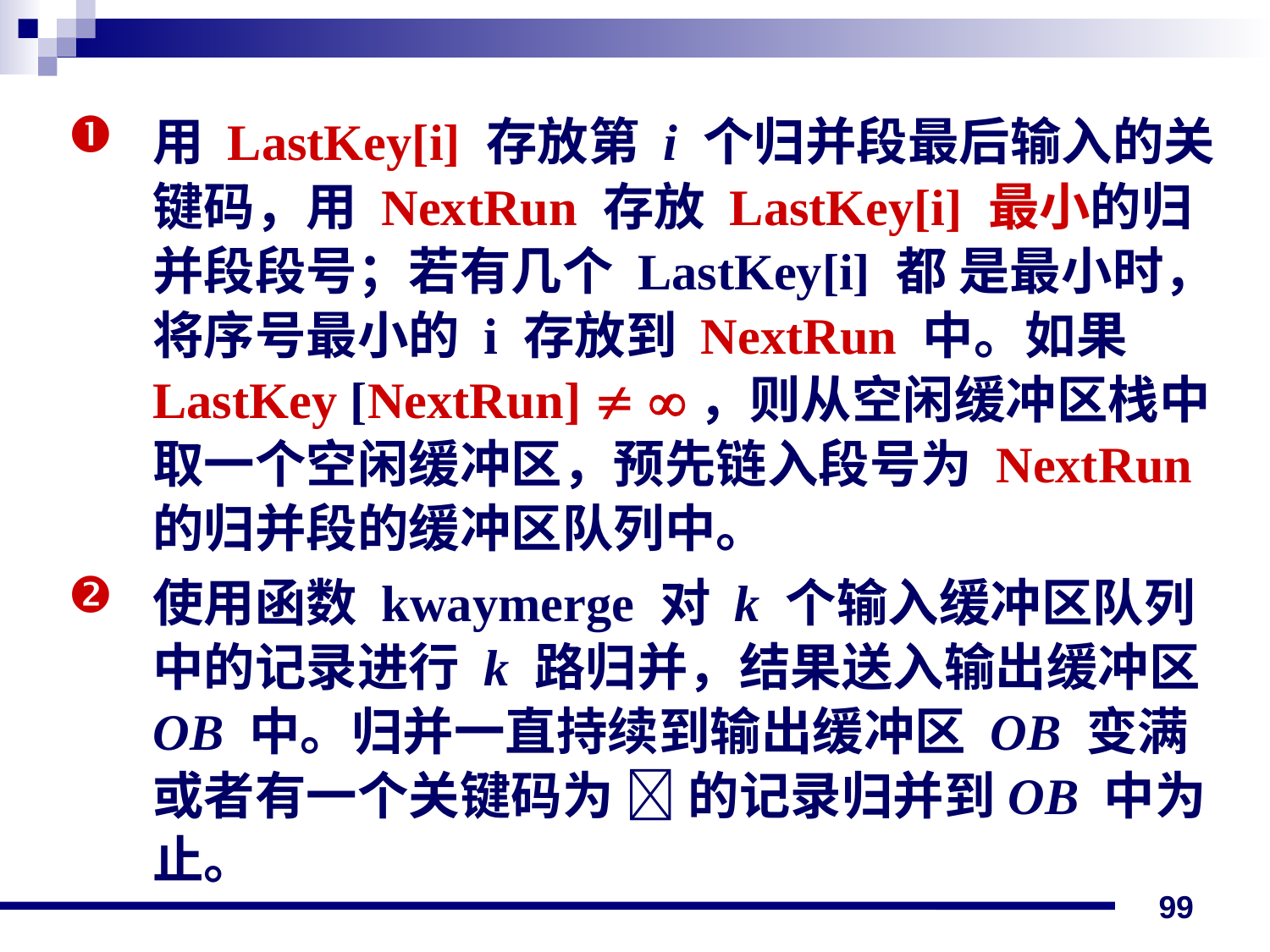

用 LastKey[i] 存放第 i 个归并段最后输入的关键码，用 NextRun 存放 LastKey[i] 最小的归并段段号；若有几个 LastKey[i] 都 是最小时，将序号最小的 i 存放到 NextRun 中。如果LastKey [NextRun] ≠ ∞，则从空闲缓冲区栈中取一个空闲缓冲区，预先链入段号为 NextRun 的归并段的缓冲区队列中。
使用函数 kwaymerge 对 k 个输入缓冲区队列中的记录进行 k 路归并，结果送入输出缓冲区OB 中。归并一直持续到输出缓冲区 OB 变满或者有一个关键码为 ∞ 的记录归并到OB 中为止。
99